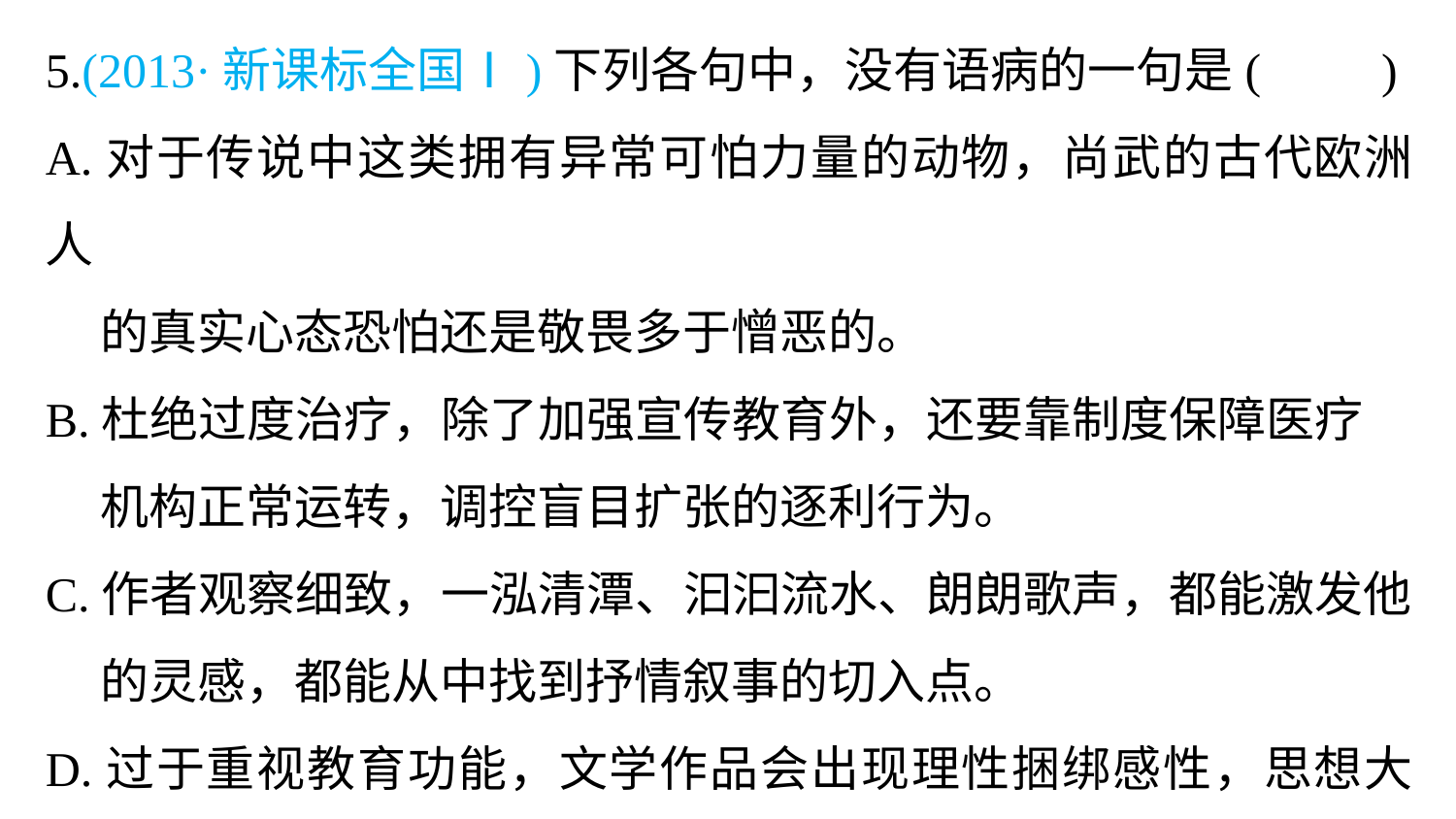

5.(2013·新课标全国Ⅰ)下列各句中，没有语病的一句是(　　)
A.对于传说中这类拥有异常可怕力量的动物，尚武的古代欧洲人
    的真实心态恐怕还是敬畏多于憎恶的。
B.杜绝过度治疗，除了加强宣传教育外，还要靠制度保障医疗
    机构正常运转，调控盲目扩张的逐利行为。
C.作者观察细致，一泓清潭、汩汩流水、朗朗歌声，都能激发他
    的灵感，都能从中找到抒情叙事的切入点。
D.过于重视教育功能，文学作品会出现理性捆绑感性，思想大于
    形象，甚至全无艺术性，变成干巴巴的说教。